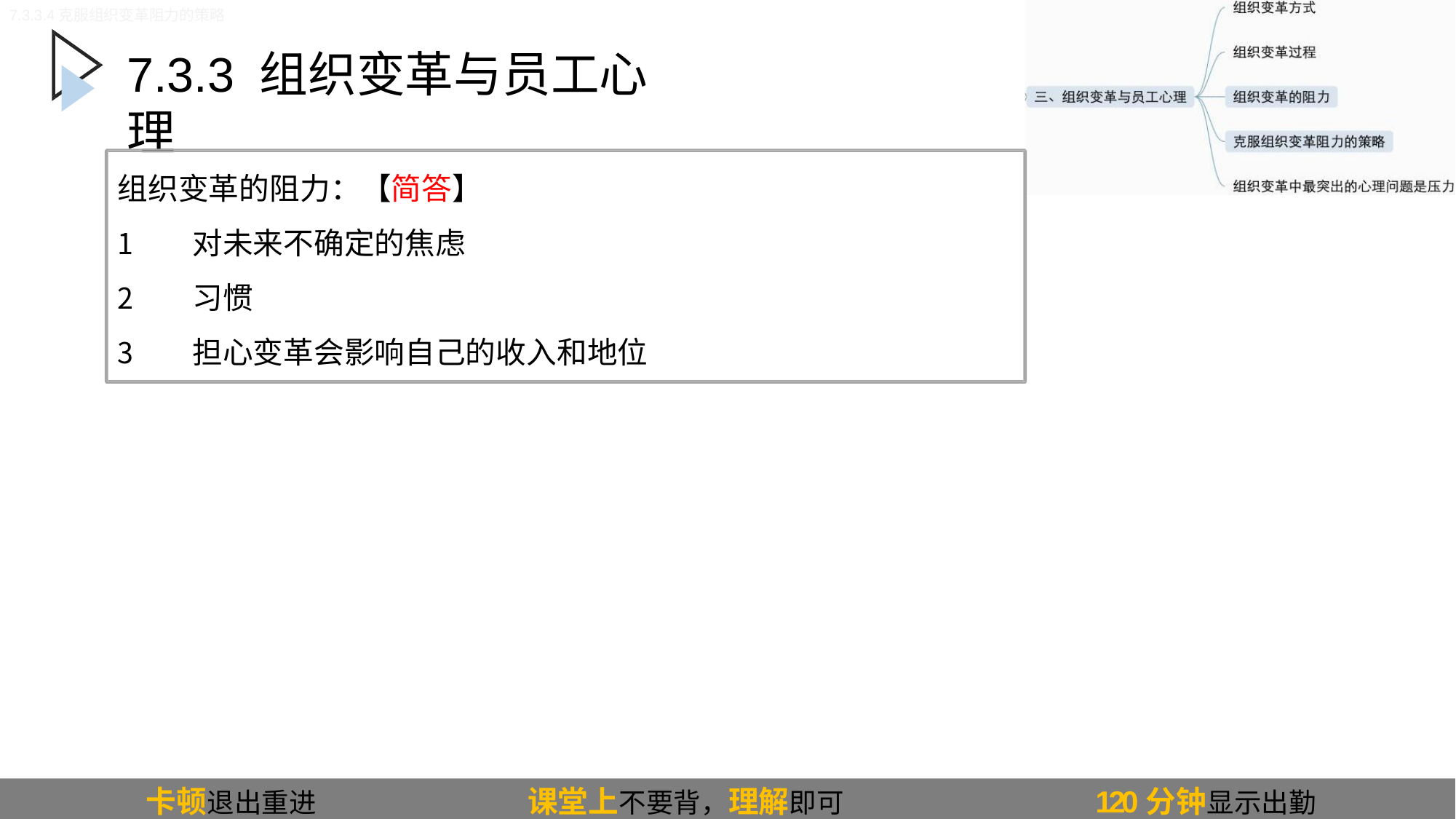

7.3.3.4克服组织变革阻力的策略

# 7.3.3 组织变革与员工心理

组织变革的阻力：【简答】
对未来不确定的焦虑
习惯
担心变革会影响自己的收入和地位
卡顿退出重进
课堂上不要背，理解即可
120分钟显示出勤